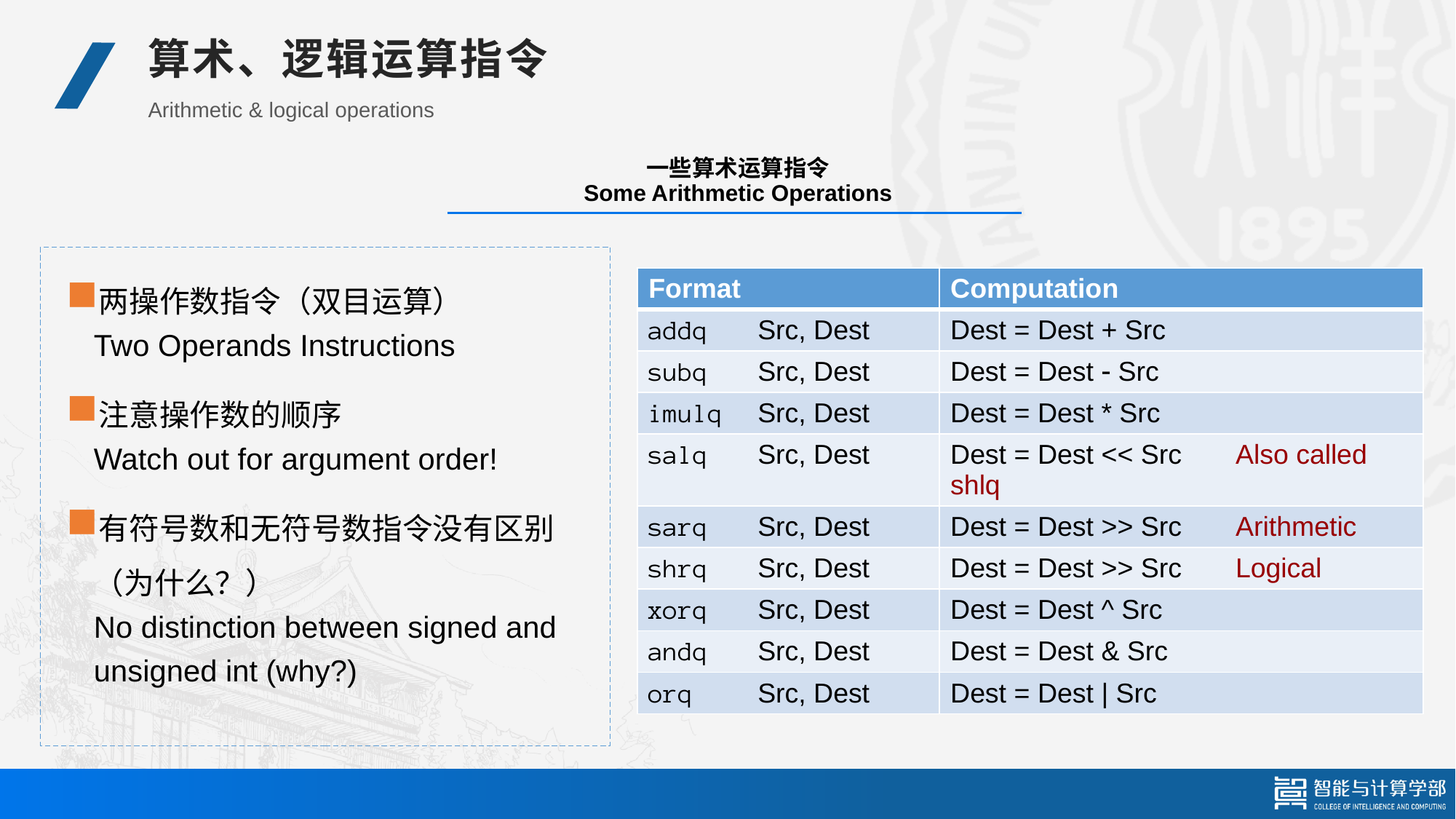

算术、逻辑运算指令
Arithmetic & logical operations
# 一些算术运算指令 Some Arithmetic Operations
两操作数指令（双目运算）
Two Operands Instructions
注意操作数的顺序
Watch out for argument order!
有符号数和无符号数指令没有区别（为什么？）
No distinction between signed and unsigned int (why?)

| Format | Computation |
| --- | --- |
| addq Src, Dest | Dest = Dest + Src |
| subq Src, Dest | Dest = Dest − Src |
| imulq Src, Dest | Dest = Dest \* Src |
| salq Src, Dest | Dest = Dest << Src Also called shlq |
| sarq Src, Dest | Dest = Dest >> Src Arithmetic |
| shrq Src, Dest | Dest = Dest >> Src Logical |
| xorq Src, Dest | Dest = Dest ^ Src |
| andq Src, Dest | Dest = Dest & Src |
| orq Src, Dest | Dest = Dest | Src |